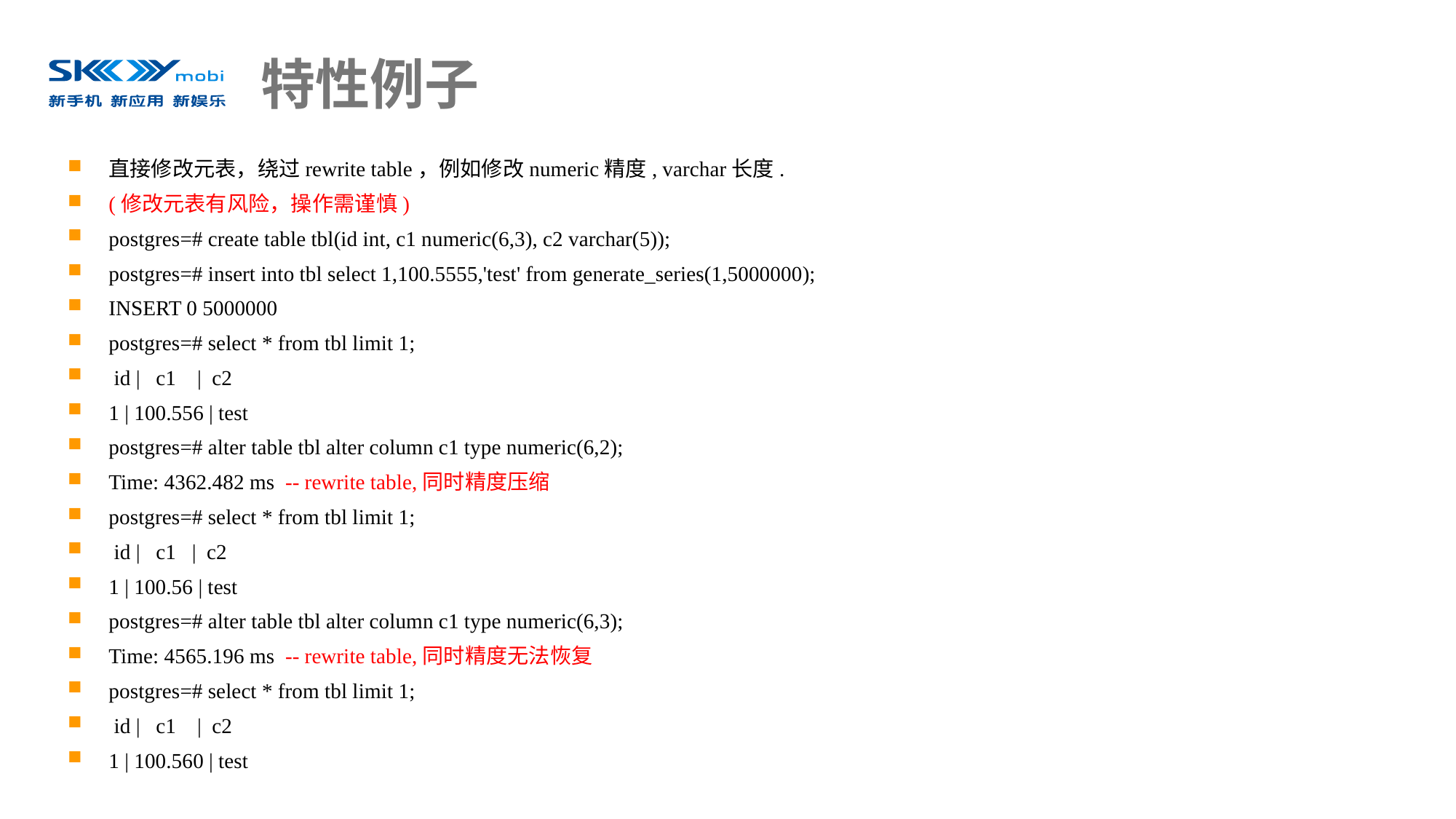

# 特性例子
直接修改元表，绕过rewrite table，例如修改numeric精度, varchar长度.
(修改元表有风险，操作需谨慎)
postgres=# create table tbl(id int, c1 numeric(6,3), c2 varchar(5));
postgres=# insert into tbl select 1,100.5555,'test' from generate_series(1,5000000);
INSERT 0 5000000
postgres=# select * from tbl limit 1;
 id |   c1    |  c2
1 | 100.556 | test
postgres=# alter table tbl alter column c1 type numeric(6,2);
Time: 4362.482 ms  -- rewrite table,同时精度压缩
postgres=# select * from tbl limit 1;
 id |   c1   |  c2
1 | 100.56 | test
postgres=# alter table tbl alter column c1 type numeric(6,3);
Time: 4565.196 ms  -- rewrite table,同时精度无法恢复
postgres=# select * from tbl limit 1;
 id |   c1    |  c2
1 | 100.560 | test